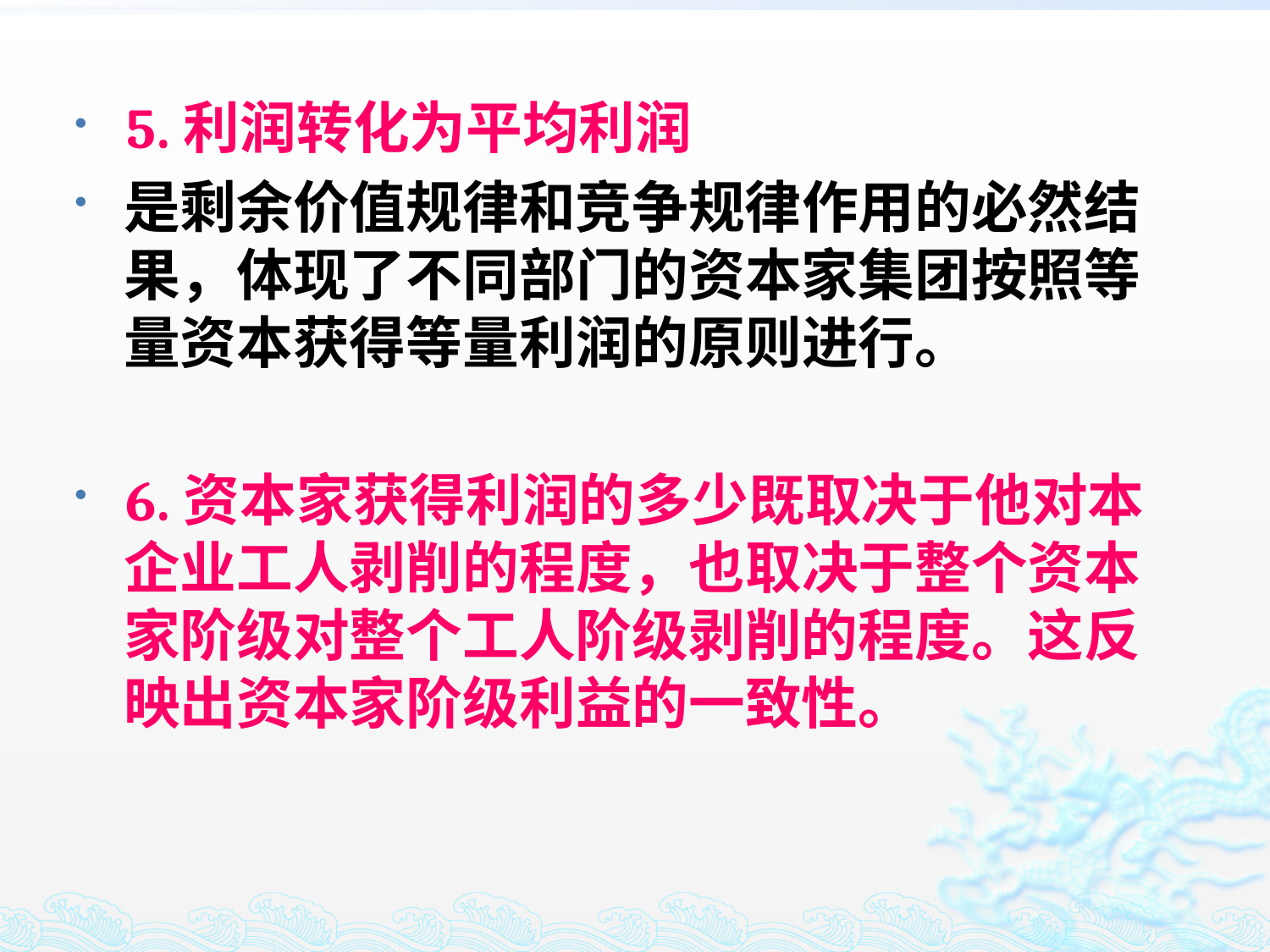

5.利润转化为平均利润
是剩余价值规律和竞争规律作用的必然结果，体现了不同部门的资本家集团按照等量资本获得等量利润的原则进行。

6.资本家获得利润的多少既取决于他对本企业工人剥削的程度，也取决于整个资本家阶级对整个工人阶级剥削的程度。这反映出资本家阶级利益的一致性。